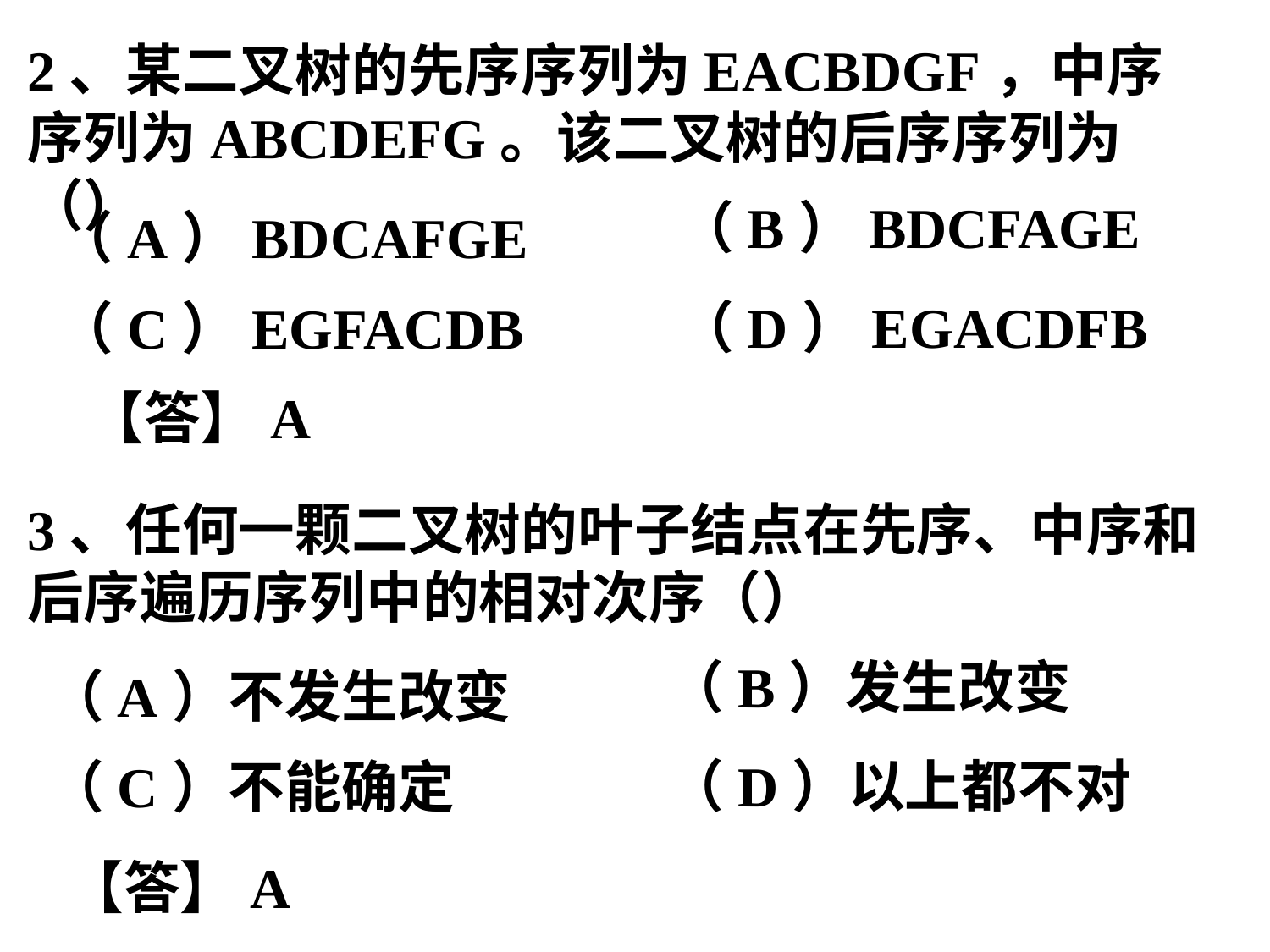

2、某二叉树的先序序列为EACBDGF，中序序列为ABCDEFG。该二叉树的后序序列为（）
（B）BDCFAGE
（A）BDCAFGE
（D）EGACDFB
（C）EGFACDB
【答】A
3、任何一颗二叉树的叶子结点在先序、中序和后序遍历序列中的相对次序（）
（B）发生改变
（A）不发生改变
（D）以上都不对
（C）不能确定
【答】A